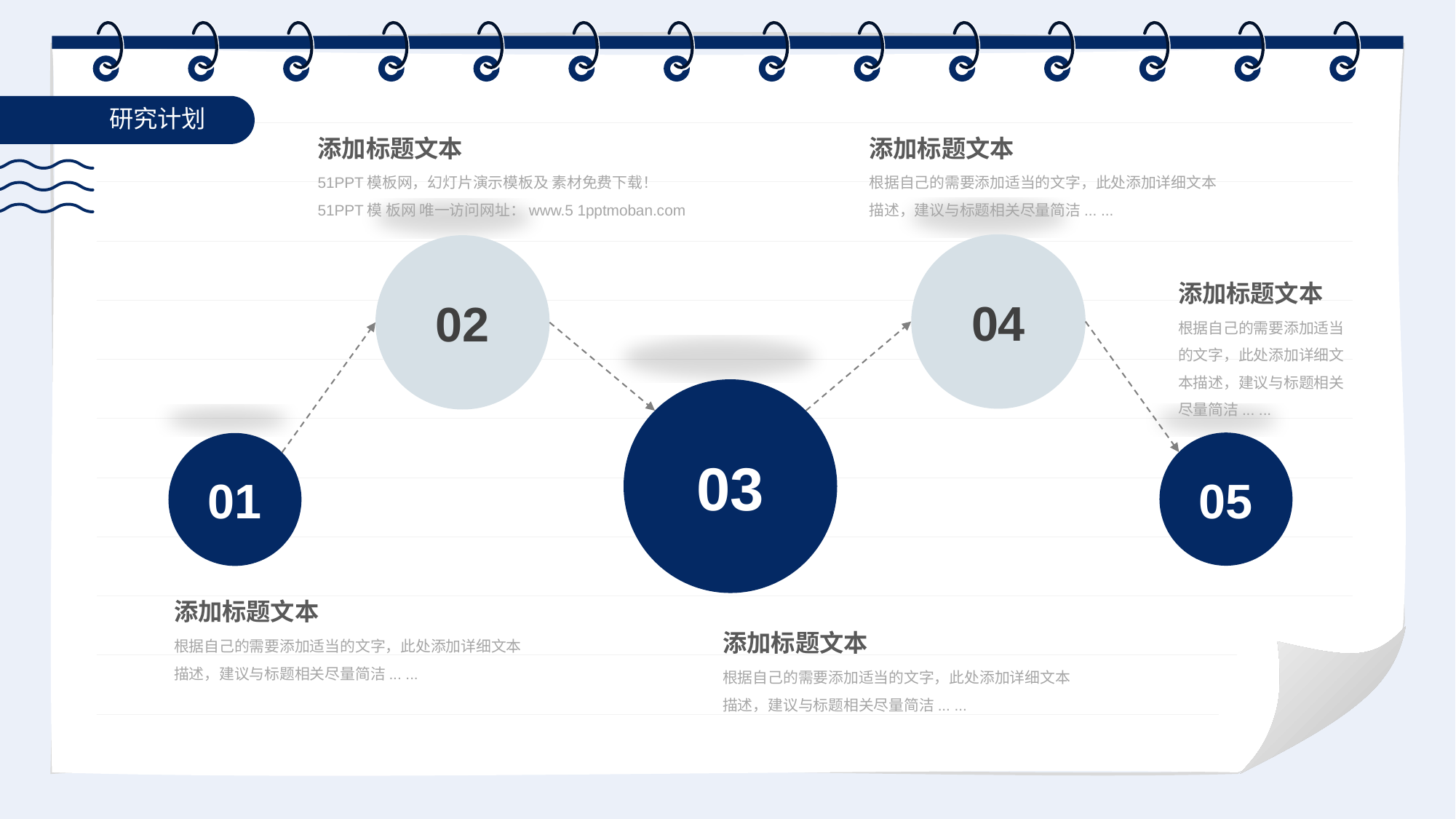

研究计划
添加标题文本
51PPT模板网，幻灯片演示模板及 素材免费下载！
51PPT模 板网 唯一访问网址：www.5 1pptmoban.com
添加标题文本
根据自己的需要添加适当的文字，此处添加详细文本描述，建议与标题相关尽量简洁... ...
04
02
添加标题文本
根据自己的需要添加适当的文字，此处添加详细文本描述，建议与标题相关尽量简洁... ...
03
05
01
添加标题文本
根据自己的需要添加适当的文字，此处添加详细文本描述，建议与标题相关尽量简洁... ...
添加标题文本
根据自己的需要添加适当的文字，此处添加详细文本描述，建议与标题相关尽量简洁... ...